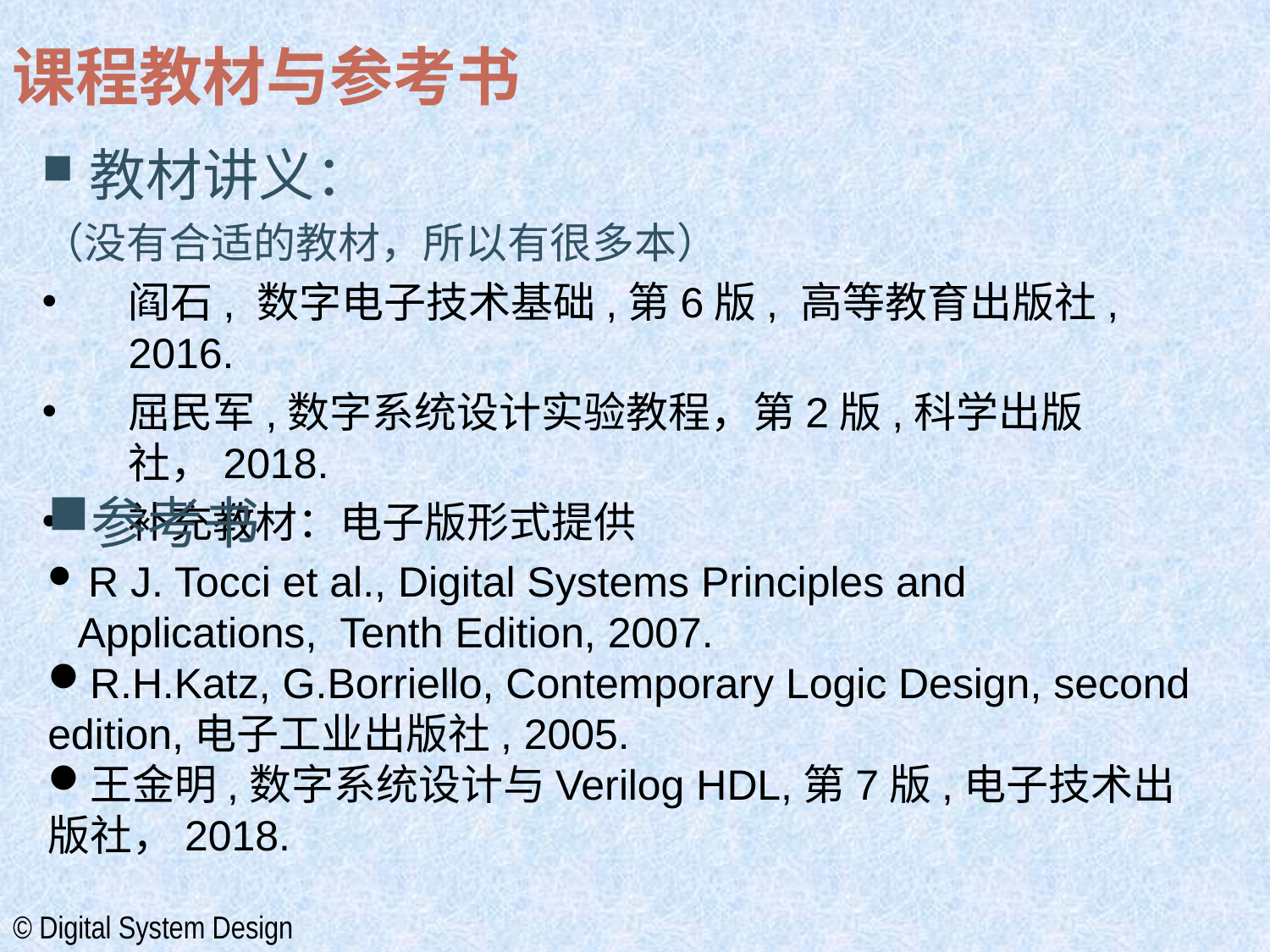

课程教材与参考书
教材讲义：
（没有合适的教材，所以有很多本）
阎石, 数字电子技术基础,第6版, 高等教育出版社, 2016.
屈民军,数字系统设计实验教程，第2版,科学出版社，2018.
补充教材：电子版形式提供
参考书
 R J. Tocci et al., Digital Systems Principles and Applications,  Tenth Edition, 2007.
R.H.Katz, G.Borriello, Contemporary Logic Design, second edition,电子工业出版社, 2005.
王金明,数字系统设计与Verilog HDL,第7版,电子技术出版社，2018.